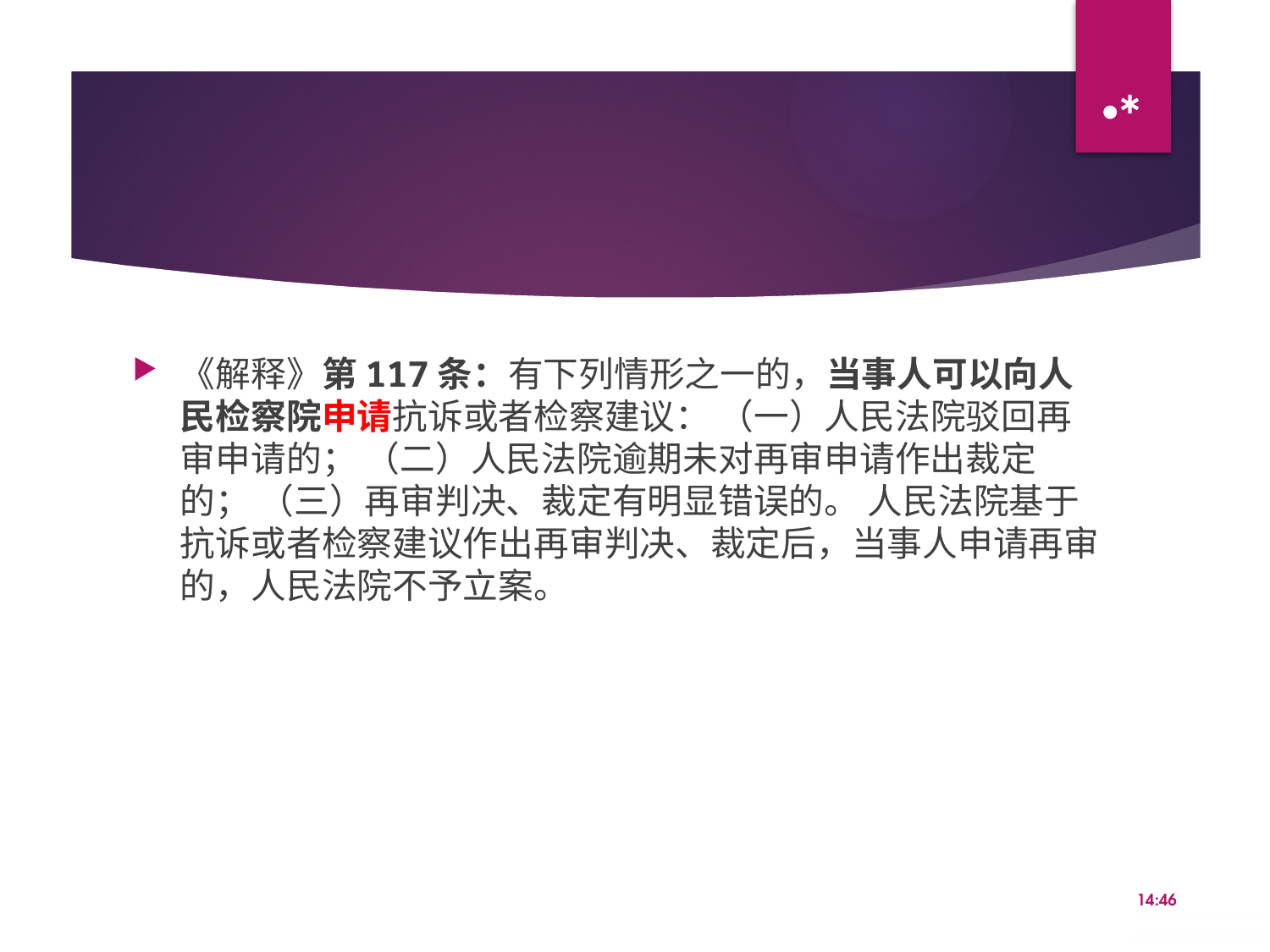

*
#
《解释》第117条：有下列情形之一的，当事人可以向人民检察院申请抗诉或者检察建议： （一）人民法院驳回再审申请的； （二）人民法院逾期未对再审申请作出裁定的； （三）再审判决、裁定有明显错误的。 人民法院基于抗诉或者检察建议作出再审判决、裁定后，当事人申请再审的，人民法院不予立案。

14:46